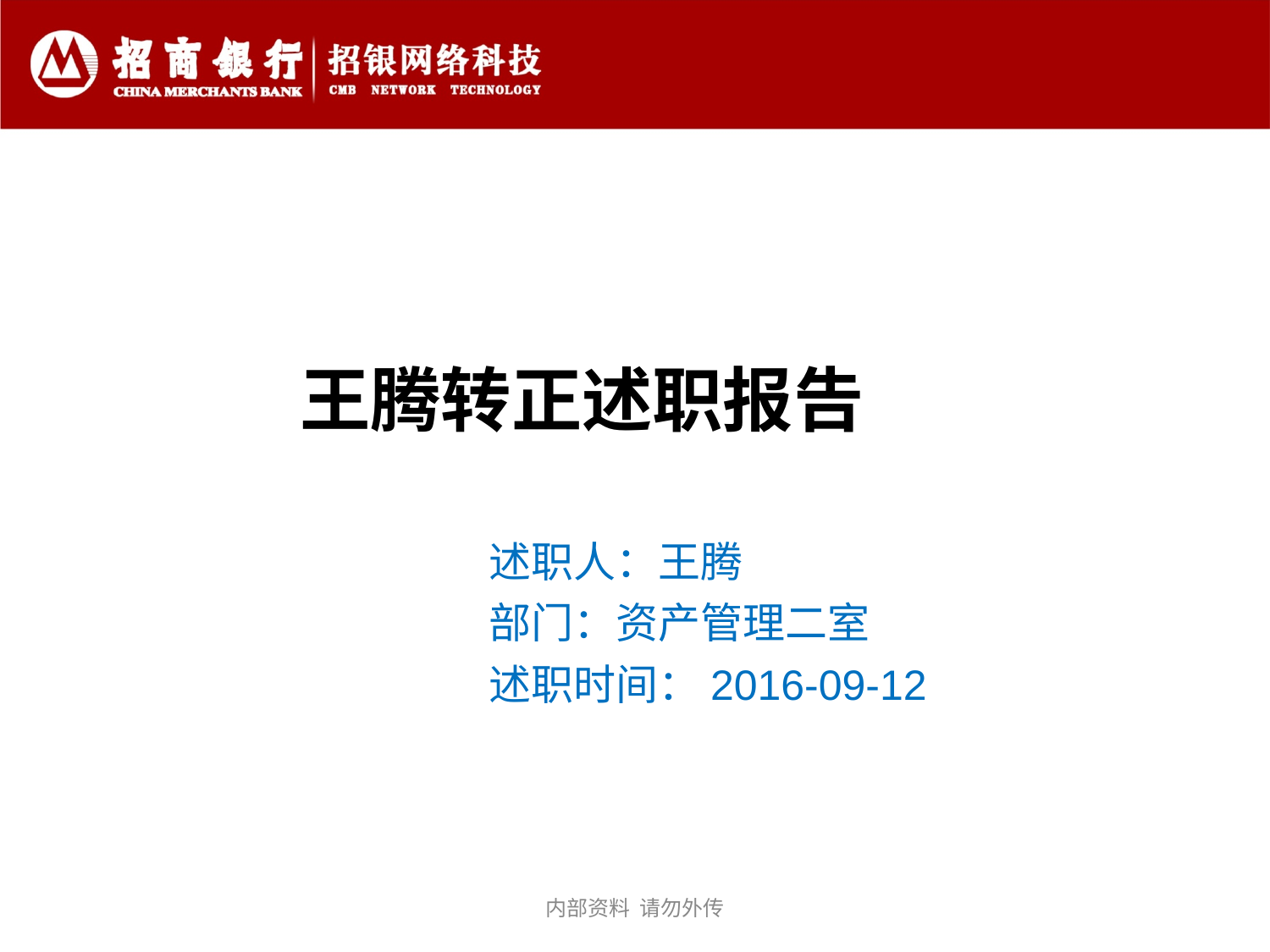

王腾转正述职报告
述职人：王腾
部门：资产管理二室
述职时间：2016-09-12
内部资料  请勿外传